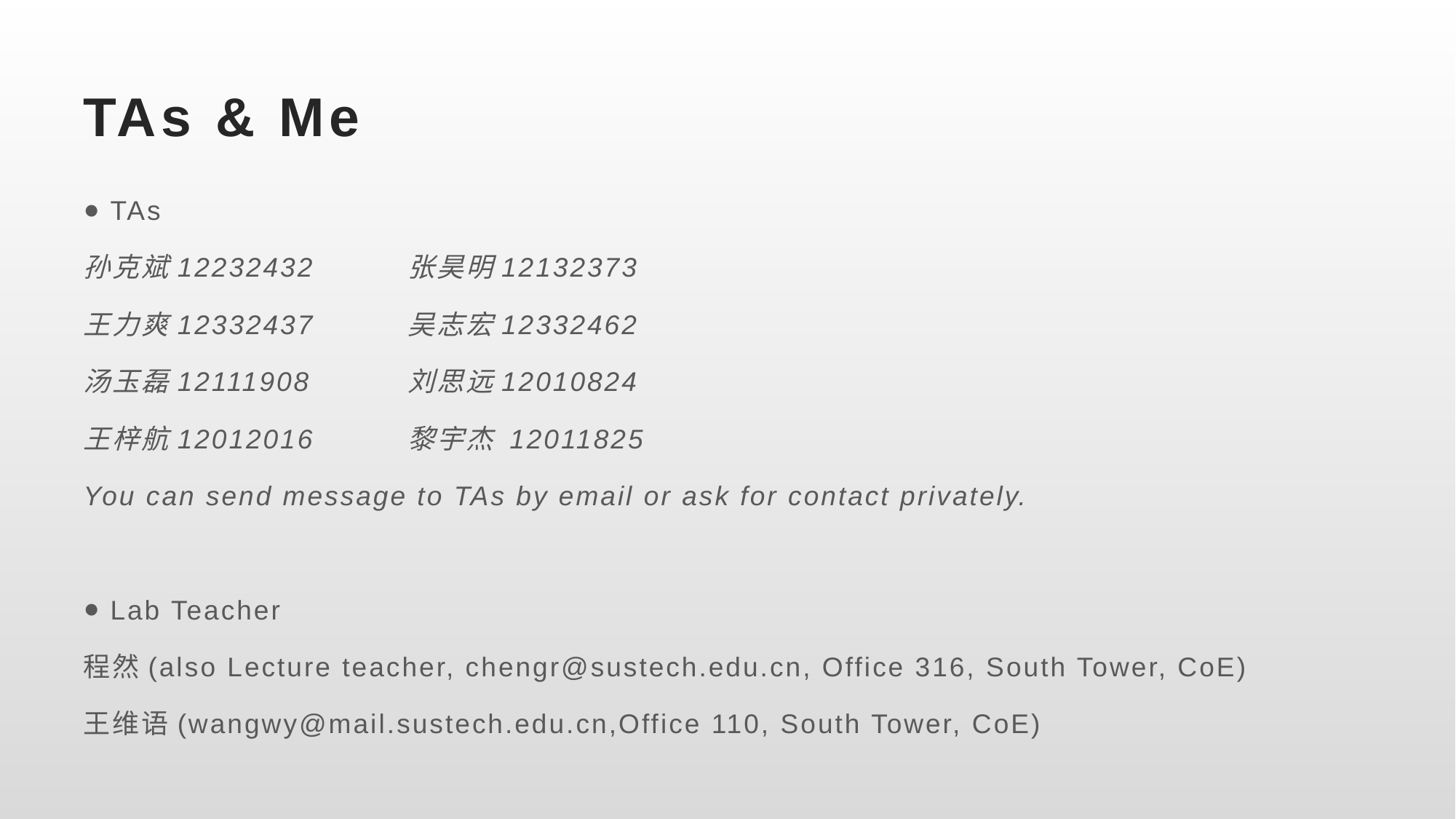

# TAs & Me
TAs
孙克斌12232432	张昊明12132373
王力爽12332437	吴志宏12332462
汤玉磊12111908	刘思远12010824
王梓航12012016	黎宇杰 12011825
You can send message to TAs by email or ask for contact privately.

Lab Teacher
程然(also Lecture teacher, chengr@sustech.edu.cn, Office 316, South Tower, CoE)
王维语(wangwy@mail.sustech.edu.cn,Office 110, South Tower, CoE)